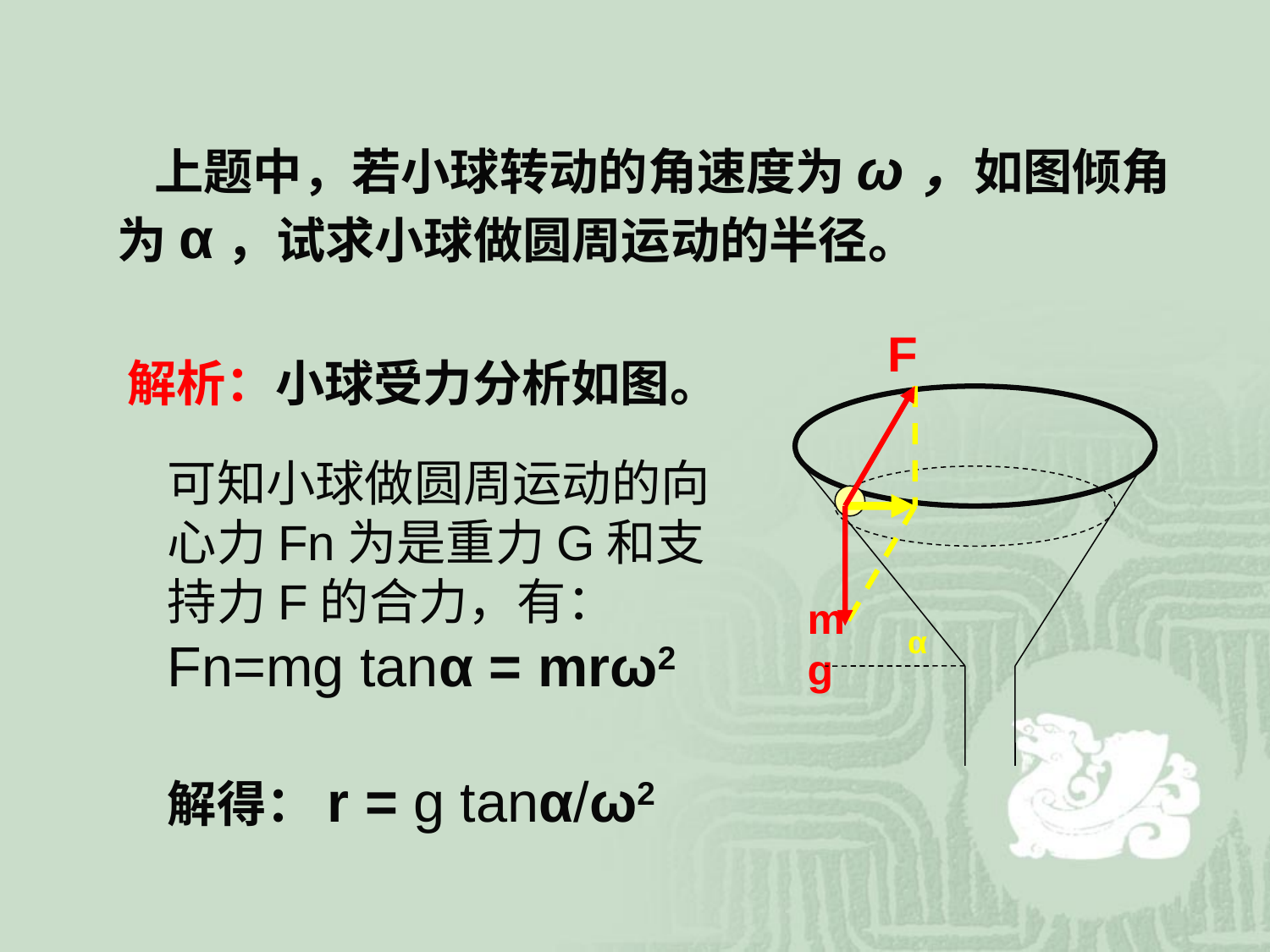

上题中，若小球转动的角速度为ω，如图倾角为α，试求小球做圆周运动的半径。
F

mg
解析：小球受力分析如图。

可知小球做圆周运动的向心力Fn为是重力G和支持力F的合力，有：
Fn=mg tanα = mrω2

解得：r = g tanα/ω2

α